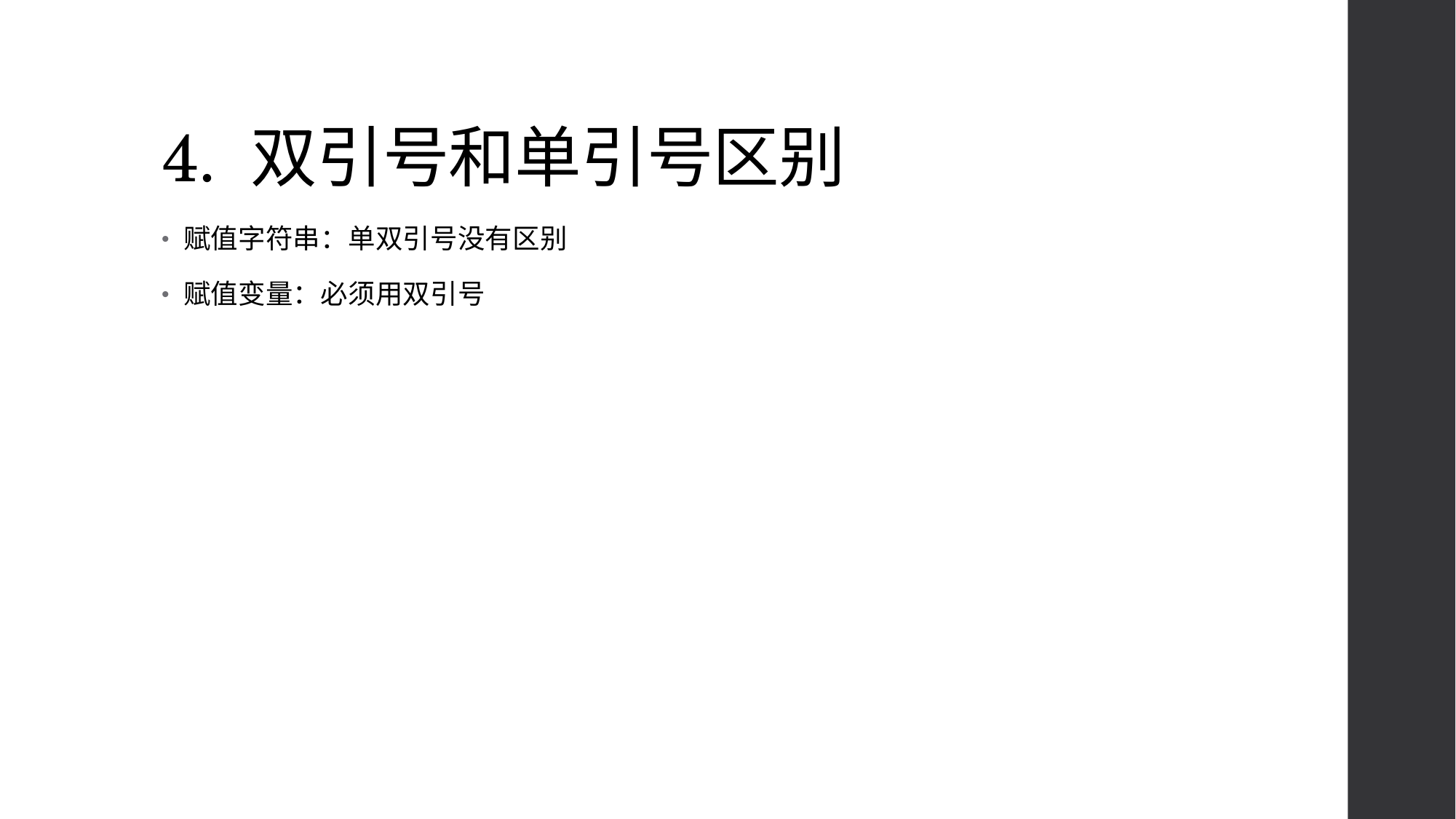

# 4. 双引号和单引号区别
赋值字符串：单双引号没有区别
赋值变量：必须用双引号